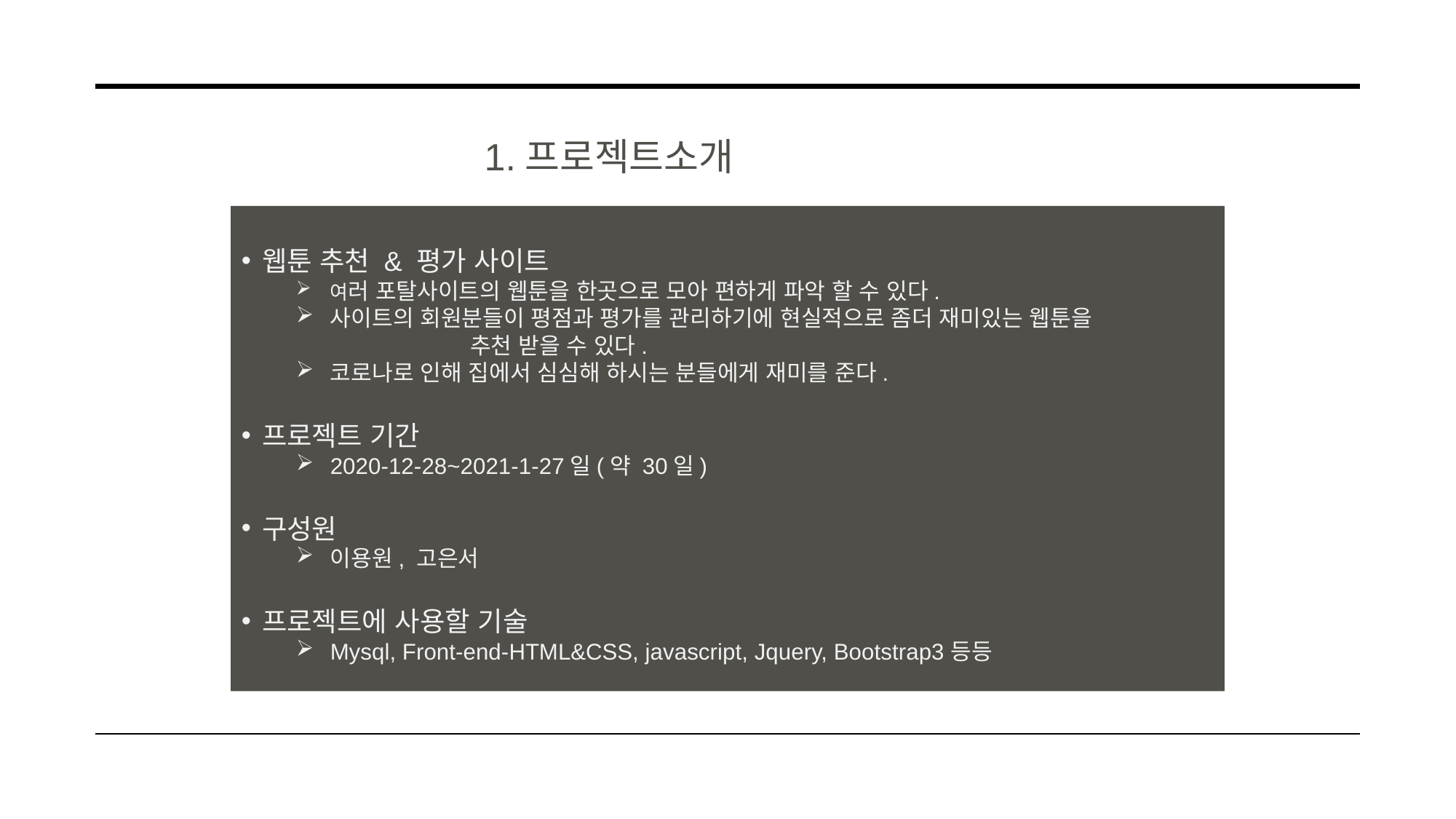

1.프로젝트소개

웹툰 추천 & 평가 사이트
여러 포탈사이트의 웹툰을 한곳으로 모아 편하게 파악 할 수 있다.
사이트의 회원분들이 평점과 평가를 관리하기에 현실적으로 좀더 재미있는 웹툰을                                      추천 받을 수 있다.
코로나로 인해 집에서 심심해 하시는 분들에게 재미를 준다.
프로젝트 기간
2020-12-28~2021-1-27일(약 30일)
구성원
이용원, 고은서
프로젝트에 사용할 기술
Mysql, Front-end-HTML&CSS, javascript, Jquery, Bootstrap3등등